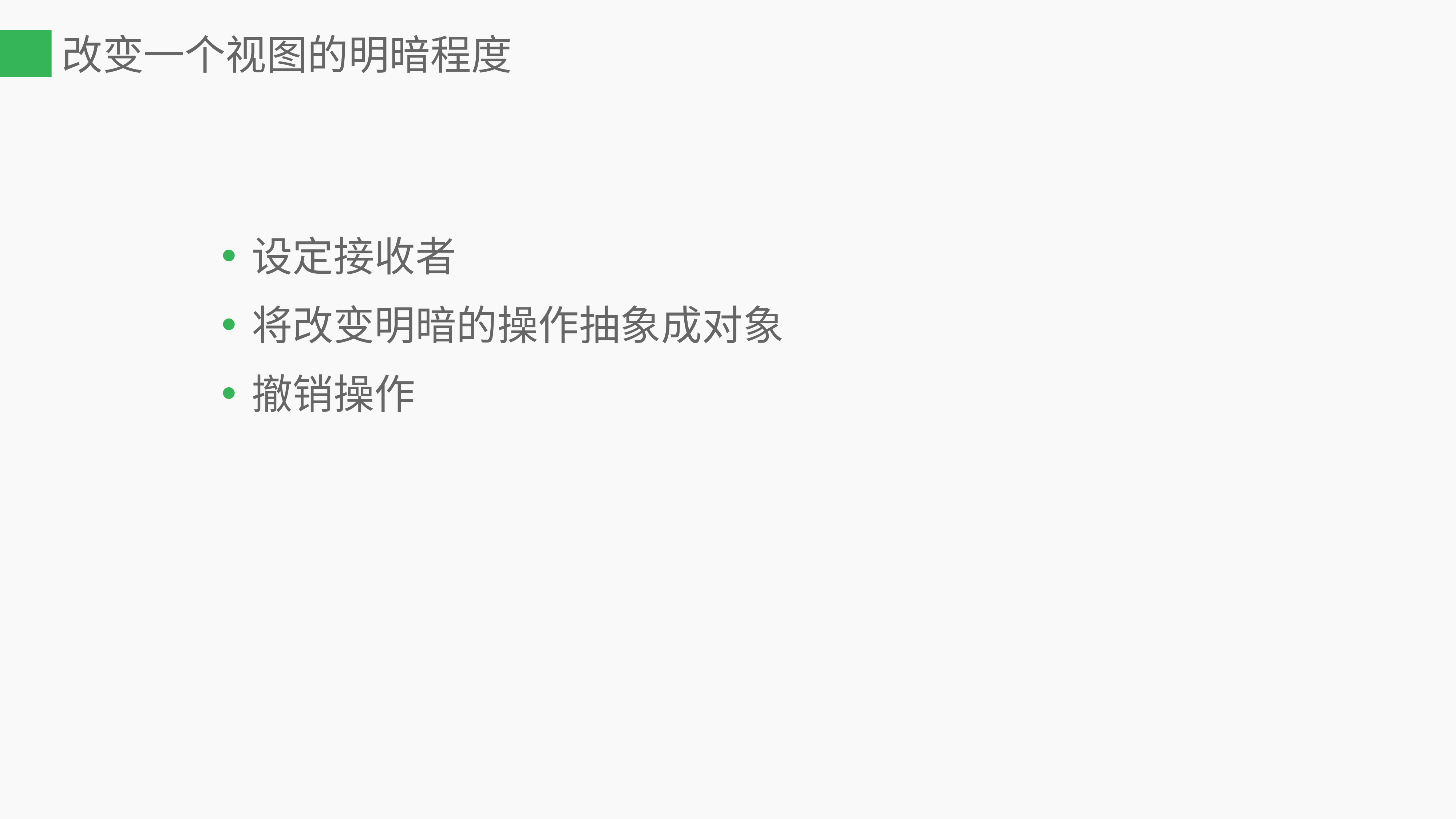

# 改变一个视图的明暗程度
设定接收者
将改变明暗的操作抽象成对象
撤销操作